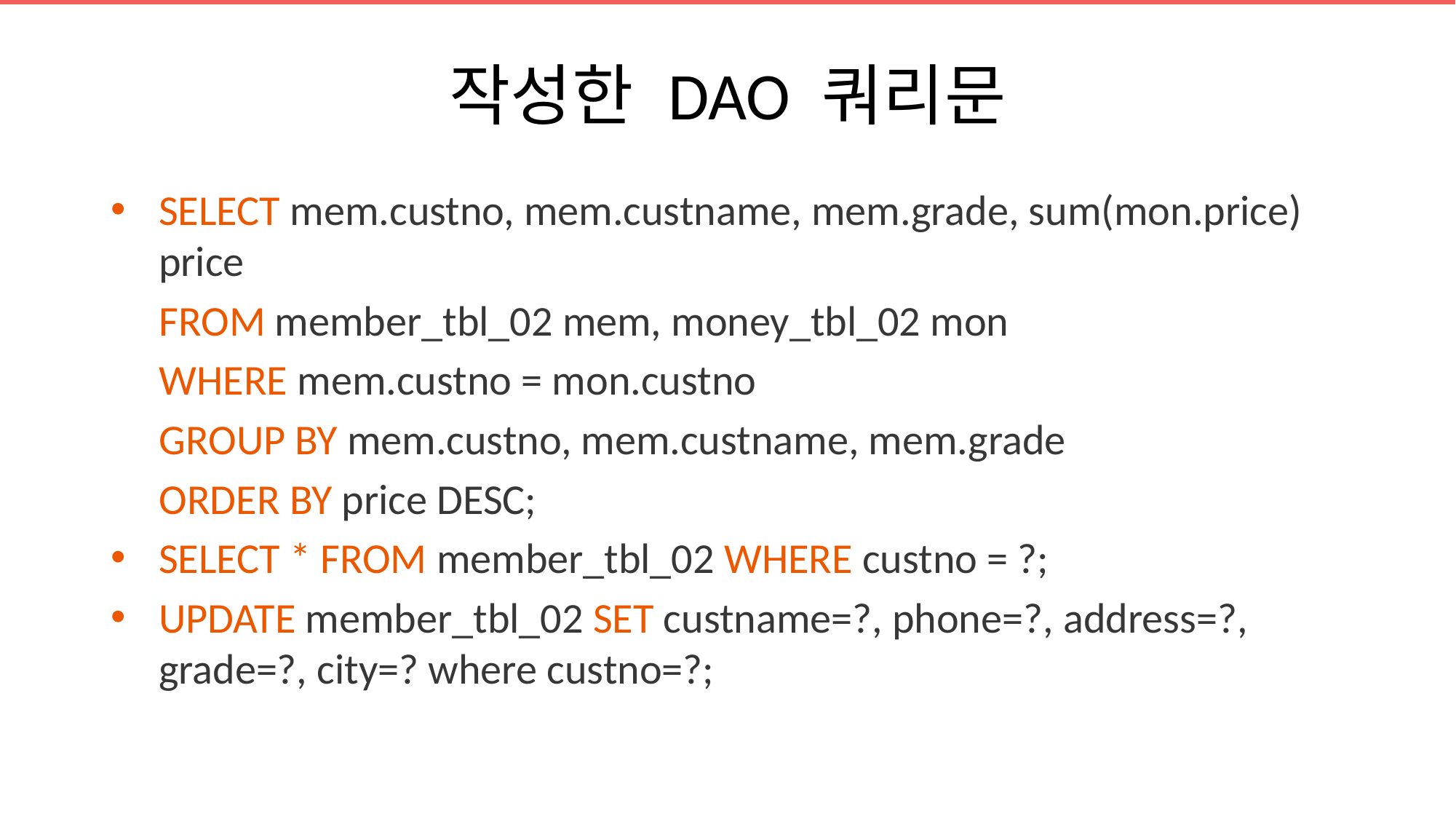

# 작성한 DAO 쿼리문
SELECT mem.custno, mem.custname, mem.grade, sum(mon.price) price
     FROM member_tbl_02 mem, money_tbl_02 mon
     WHERE mem.custno = mon.custno
     GROUP BY mem.custno, mem.custname, mem.grade
     ORDER BY price DESC;
SELECT * FROM member_tbl_02 WHERE custno = ?;
UPDATE member_tbl_02 SET custname=?, phone=?, address=?, grade=?, city=? where custno=?;